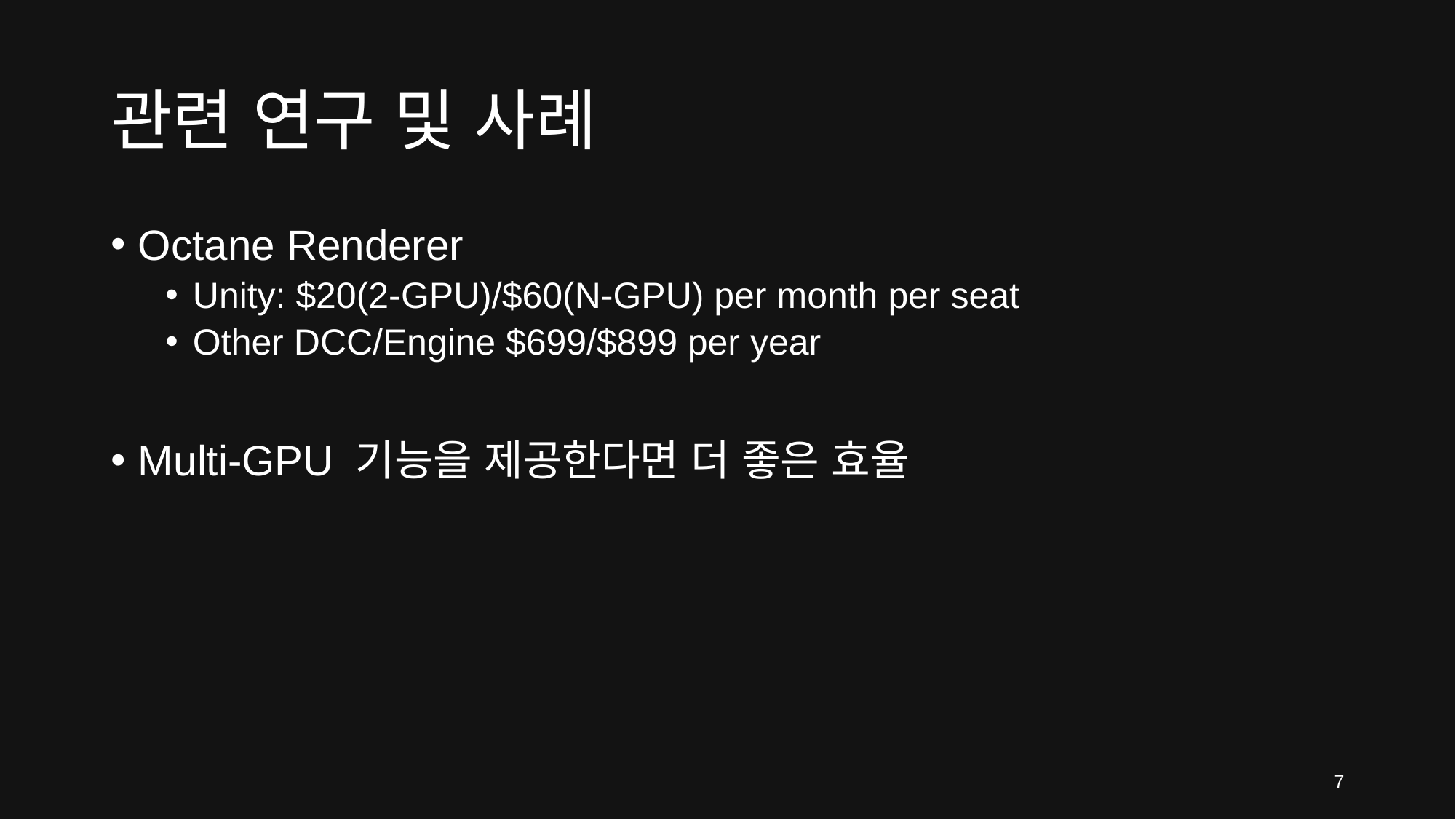

# 관련 연구 및 사례
Octane Renderer
Unity: $20(2-GPU)/$60(N-GPU) per month per seat
Other DCC/Engine $699/$899 per year

Multi-GPU 기능을 제공한다면 더 좋은 효율
7